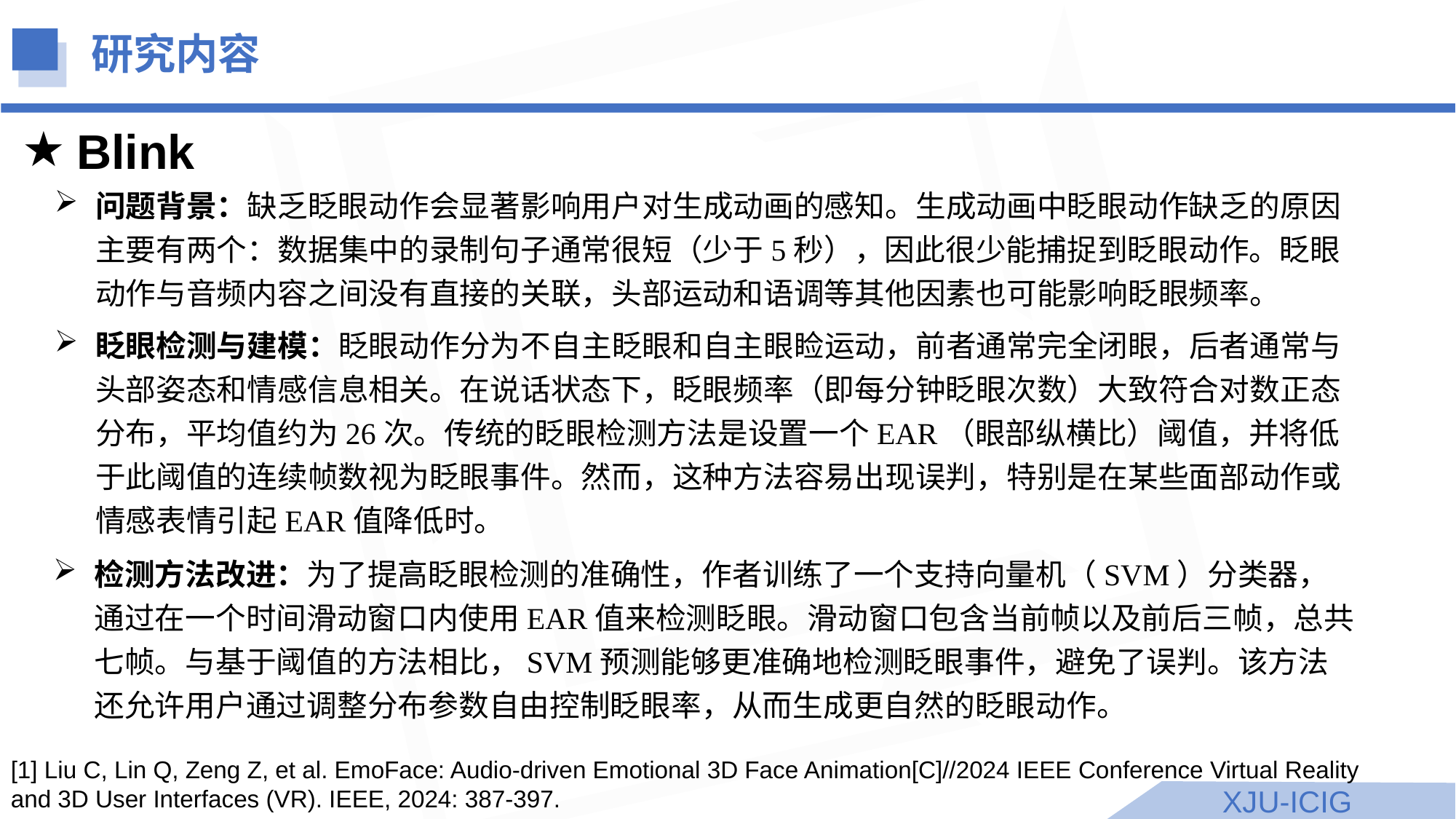

研究内容

Blink
问题背景：缺乏眨眼动作会显著影响用户对生成动画的感知。生成动画中眨眼动作缺乏的原因主要有两个：数据集中的录制句子通常很短（少于5秒），因此很少能捕捉到眨眼动作。眨眼动作与音频内容之间没有直接的关联，头部运动和语调等其他因素也可能影响眨眼频率。
眨眼检测与建模：眨眼动作分为不自主眨眼和自主眼睑运动，前者通常完全闭眼，后者通常与头部姿态和情感信息相关。在说话状态下，眨眼频率（即每分钟眨眼次数）大致符合对数正态分布，平均值约为26次。传统的眨眼检测方法是设置一个EAR（眼部纵横比）阈值，并将低于此阈值的连续帧数视为眨眼事件。然而，这种方法容易出现误判，特别是在某些面部动作或情感表情引起EAR值降低时。
检测方法改进：为了提高眨眼检测的准确性，作者训练了一个支持向量机（SVM）分类器，通过在一个时间滑动窗口内使用EAR值来检测眨眼。滑动窗口包含当前帧以及前后三帧，总共七帧。与基于阈值的方法相比，SVM预测能够更准确地检测眨眼事件，避免了误判。该方法还允许用户通过调整分布参数自由控制眨眼率，从而生成更自然的眨眼动作。
[1] Liu C, Lin Q, Zeng Z, et al. EmoFace: Audio-driven Emotional 3D Face Animation[C]//2024 IEEE Conference Virtual Reality and 3D User Interfaces (VR). IEEE, 2024: 387-397.
XJU-ICIG